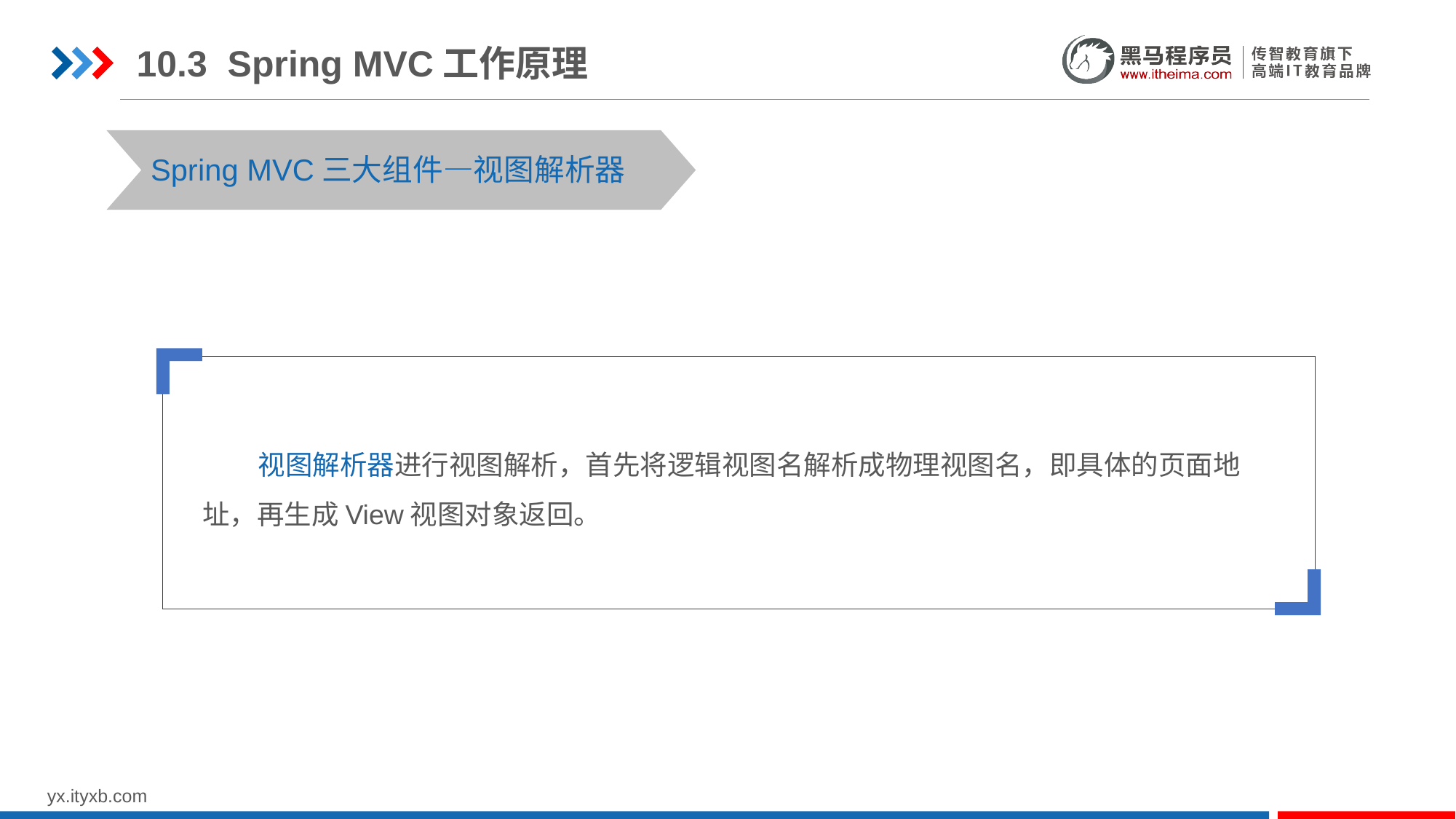

10.3  Spring MVC工作原理

Spring MVC三大组件—视图解析器

        视图解析器进行视图解析，首先将逻辑视图名解析成物理视图名，即具体的页面地址，再生成View视图对象返回。